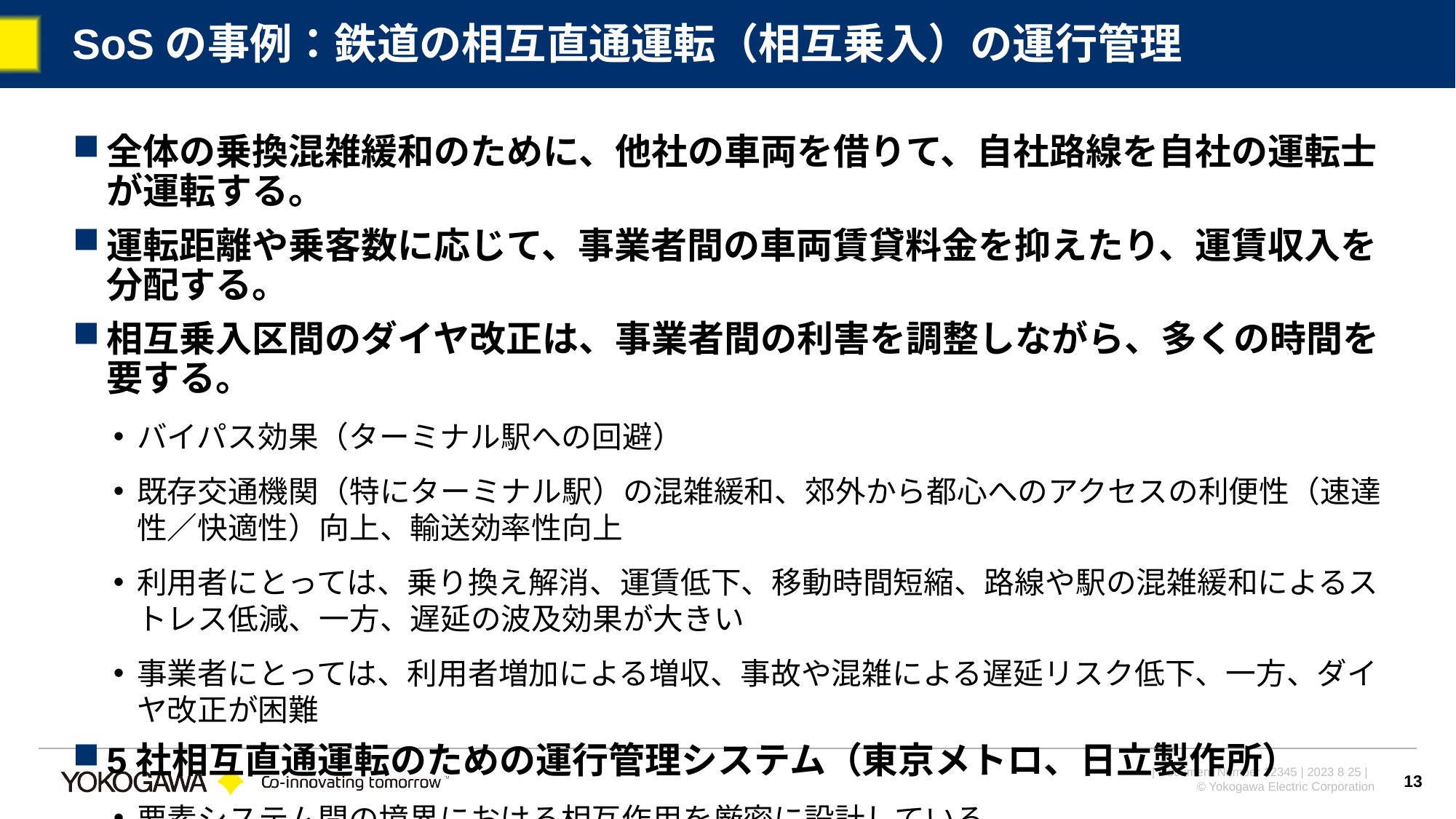

# SoSの事例：鉄道の相互直通運転（相互乗入）の運行管理
全体の乗換混雑緩和のために、他社の車両を借りて、自社路線を自社の運転士が運転する。
運転距離や乗客数に応じて、事業者間の車両賃貸料金を抑えたり、運賃収入を分配する。
相互乗入区間のダイヤ改正は、事業者間の利害を調整しながら、多くの時間を要する。
バイパス効果（ターミナル駅への回避）
既存交通機関（特にターミナル駅）の混雑緩和、郊外から都心へのアクセスの利便性（速達性／快適性）向上、輸送効率性向上
利用者にとっては、乗り換え解消、運賃低下、移動時間短縮、路線や駅の混雑緩和によるストレス低減、一方、遅延の波及効果が大きい
事業者にとっては、利用者増加による増収、事故や混雑による遅延リスク低下、一方、ダイヤ改正が困難
5社相互直通運転のための運行管理システム（東京メトロ、日立製作所）
要素システム間の境界における相互作用を厳密に設計している

13